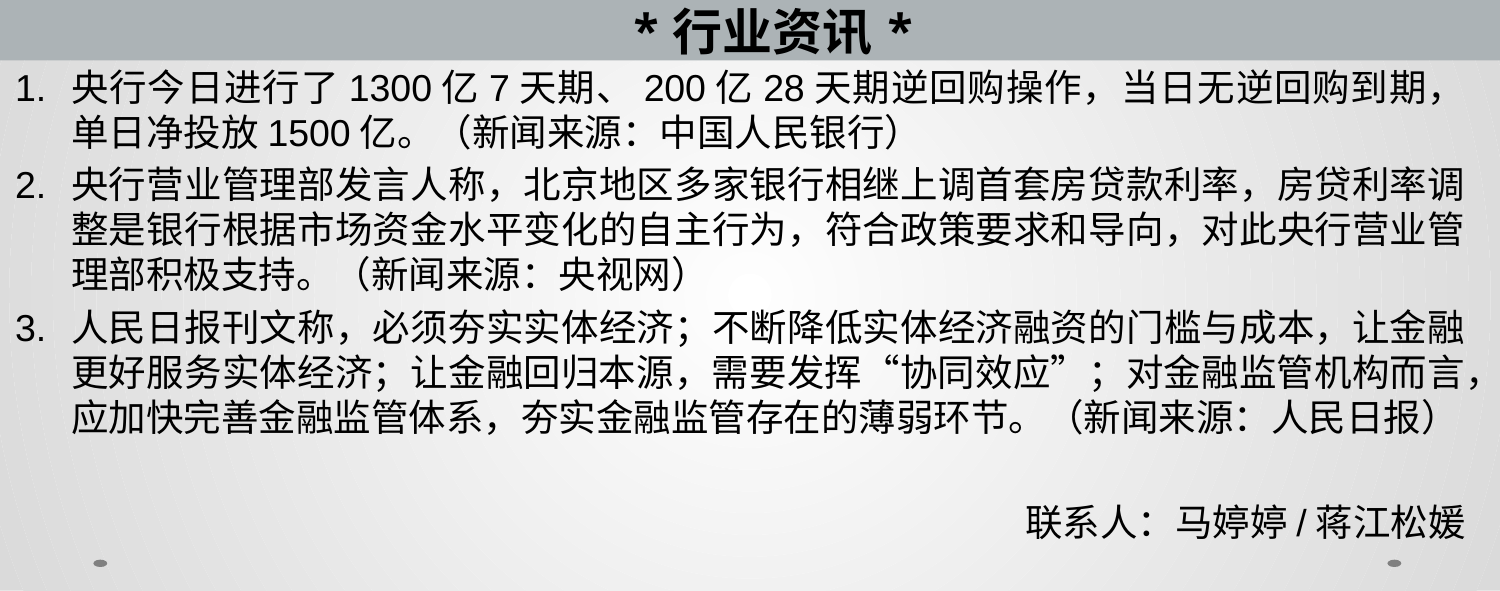

*行业资讯*
央行今日进行了1300亿7天期、200亿28天期逆回购操作，当日无逆回购到期，单日净投放1500亿。（新闻来源：中国人民银行）
央行营业管理部发言人称，北京地区多家银行相继上调首套房贷款利率，房贷利率调整是银行根据市场资金水平变化的自主行为，符合政策要求和导向，对此央行营业管理部积极支持。（新闻来源：央视网）
人民日报刊文称，必须夯实实体经济；不断降低实体经济融资的门槛与成本，让金融更好服务实体经济；让金融回归本源，需要发挥“协同效应”；对金融监管机构而言，应加快完善金融监管体系，夯实金融监管存在的薄弱环节。（新闻来源：人民日报）

联系人：马婷婷/蒋江松媛